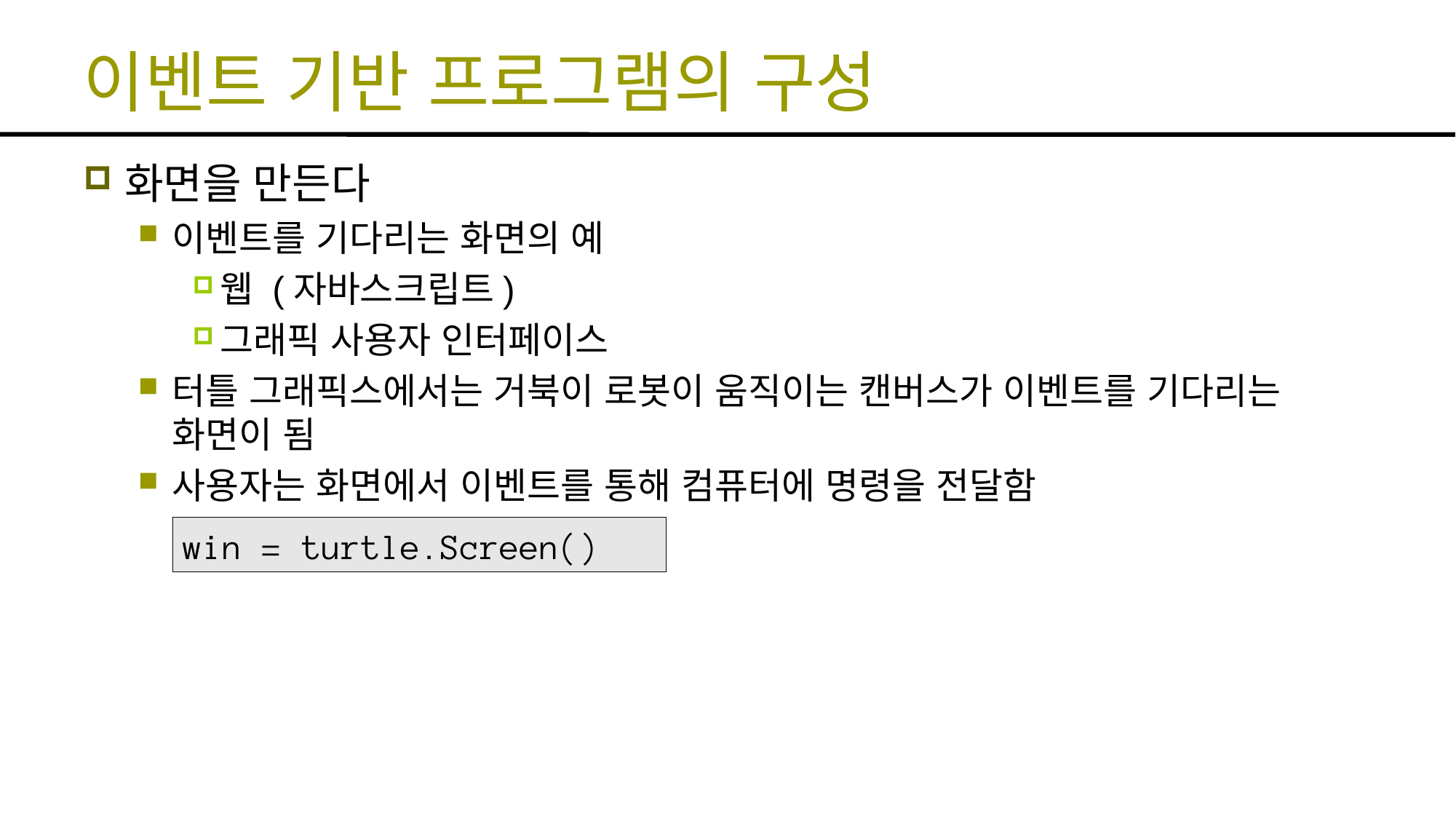

# 이벤트 기반 프로그램의 구성
화면을 만든다
이벤트를 기다리는 화면의 예
웹 (자바스크립트)
그래픽 사용자 인터페이스
터틀 그래픽스에서는 거북이 로봇이 움직이는 캔버스가 이벤트를 기다리는 화면이 됨
사용자는 화면에서 이벤트를 통해 컴퓨터에 명령을 전달함

win = turtle.Screen()